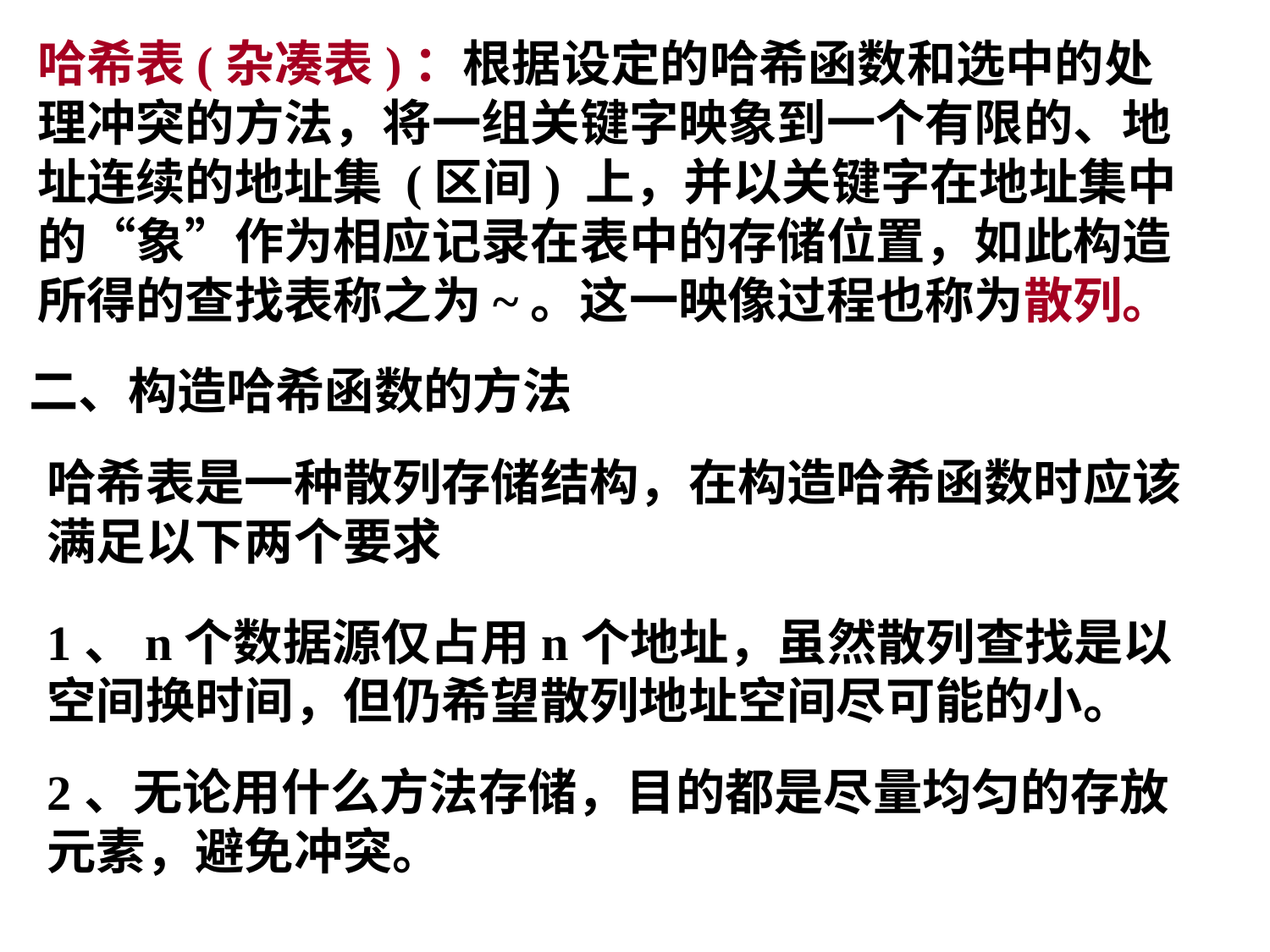

哈希表(杂凑表)：根据设定的哈希函数和选中的处理冲突的方法，将一组关键字映象到一个有限的、地址连续的地址集 (区间) 上，并以关键字在地址集中的“象”作为相应记录在表中的存储位置，如此构造所得的查找表称之为~。这一映像过程也称为散列。
二、构造哈希函数的方法
哈希表是一种散列存储结构，在构造哈希函数时应该满足以下两个要求
1、n个数据源仅占用n个地址，虽然散列查找是以空间换时间，但仍希望散列地址空间尽可能的小。
2、无论用什么方法存储，目的都是尽量均匀的存放元素，避免冲突。